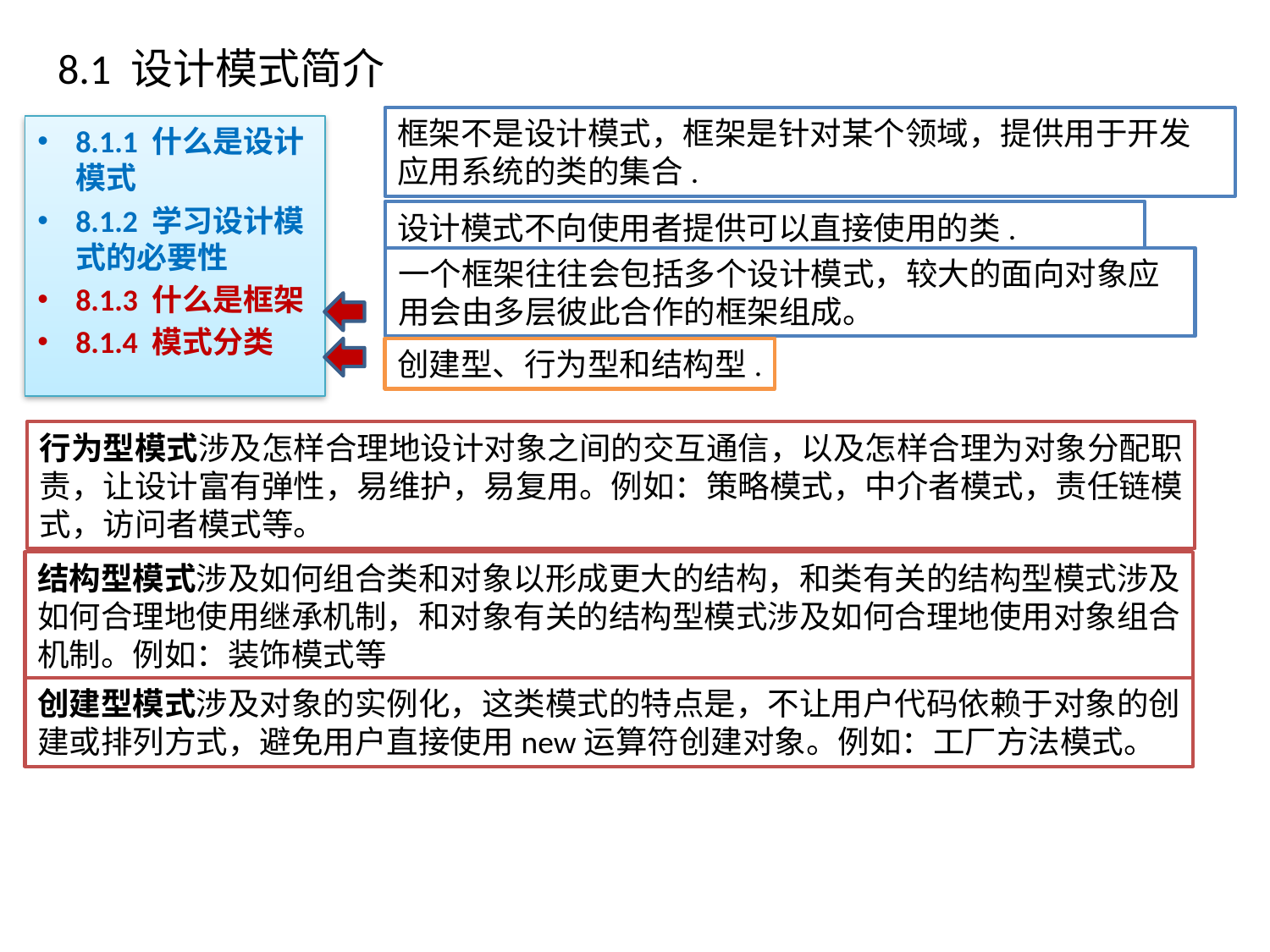

# 8.1 设计模式简介
框架不是设计模式，框架是针对某个领域，提供用于开发应用系统的类的集合.
8.1.1 什么是设计模式
8.1.2 学习设计模式的必要性
8.1.3 什么是框架
8.1.4 模式分类
设计模式不向使用者提供可以直接使用的类.
一个框架往往会包括多个设计模式，较大的面向对象应用会由多层彼此合作的框架组成。

创建型、行为型和结构型.
行为型模式涉及怎样合理地设计对象之间的交互通信，以及怎样合理为对象分配职责，让设计富有弹性，易维护，易复用。例如：策略模式，中介者模式，责任链模式，访问者模式等。
结构型模式涉及如何组合类和对象以形成更大的结构，和类有关的结构型模式涉及如何合理地使用继承机制，和对象有关的结构型模式涉及如何合理地使用对象组合机制。例如：装饰模式等
创建型模式涉及对象的实例化，这类模式的特点是，不让用户代码依赖于对象的创建或排列方式，避免用户直接使用new运算符创建对象。例如：工厂方法模式。